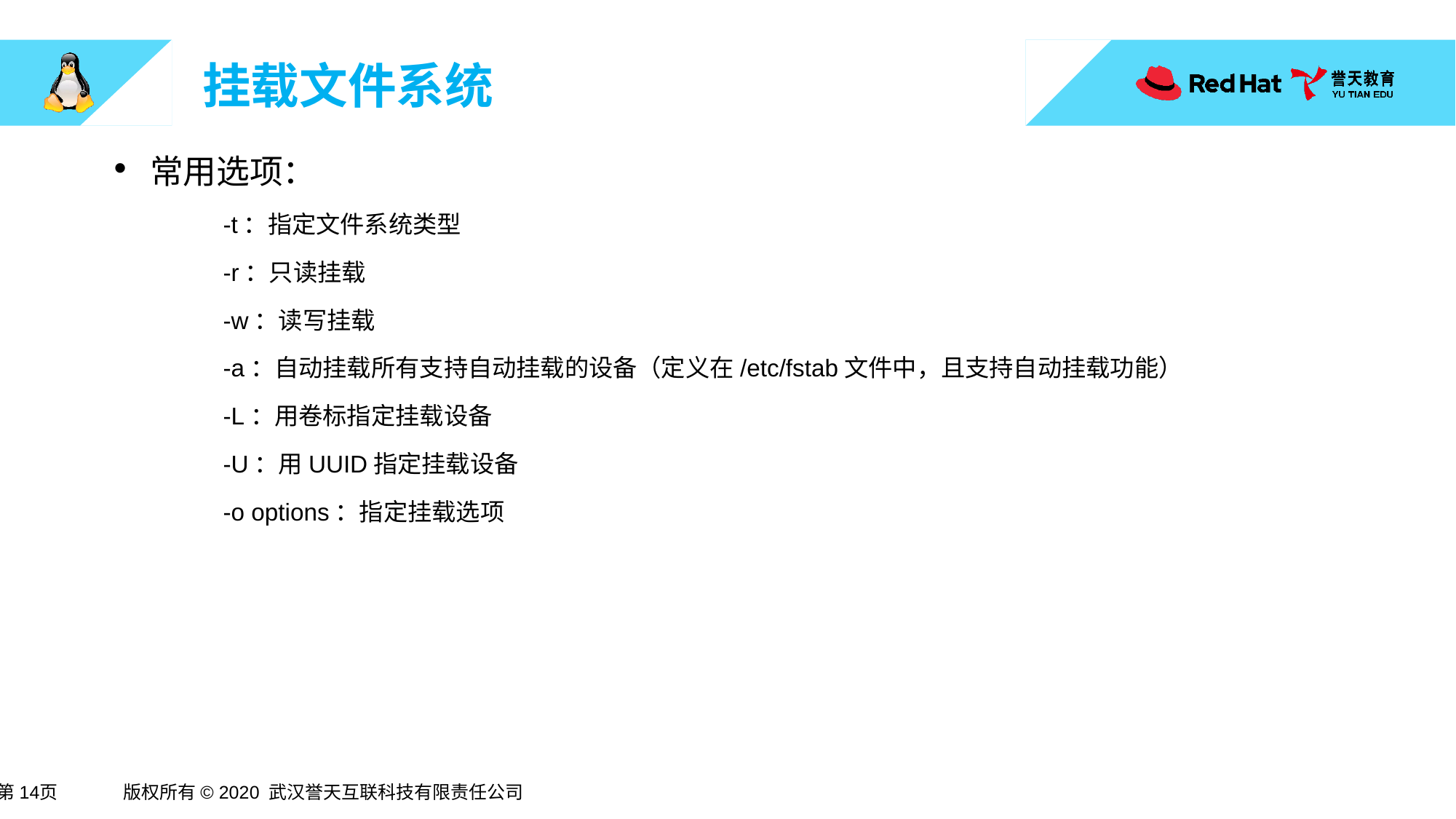

# 挂载文件系统
常用选项：
	-t：指定文件系统类型
	-r：只读挂载
	-w：读写挂载
	-a：自动挂载所有支持自动挂载的设备（定义在/etc/fstab文件中，且支持自动挂载功能）
	-L：用卷标指定挂载设备
	-U：用UUID指定挂载设备
	-o options：指定挂载选项